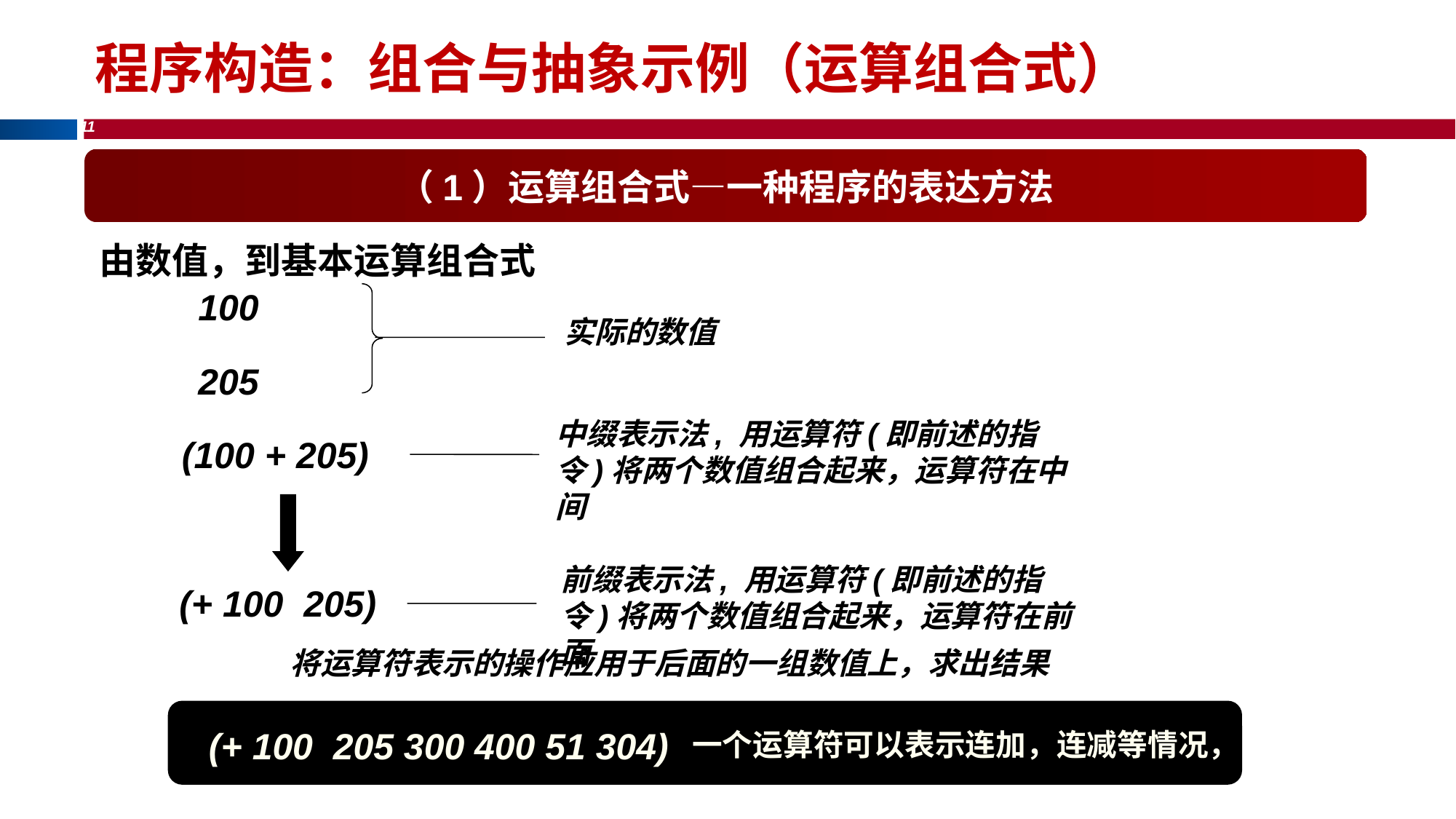

程序构造：组合与抽象示例（运算组合式）
（1）运算组合式—一种程序的表达方法
由数值，到基本运算组合式
100

实际的数值

205
中缀表示法, 用运算符(即前述的指令)将两个数值组合起来，运算符在中间
(100 + 205)

前缀表示法, 用运算符(即前述的指令)将两个数值组合起来，运算符在前面
(+ 100  205)

将运算符表示的操作应用于后面的一组数值上，求出结果

(+ 100  205 300 400 51 304)
一个运算符可以表示连加，连减等情况，